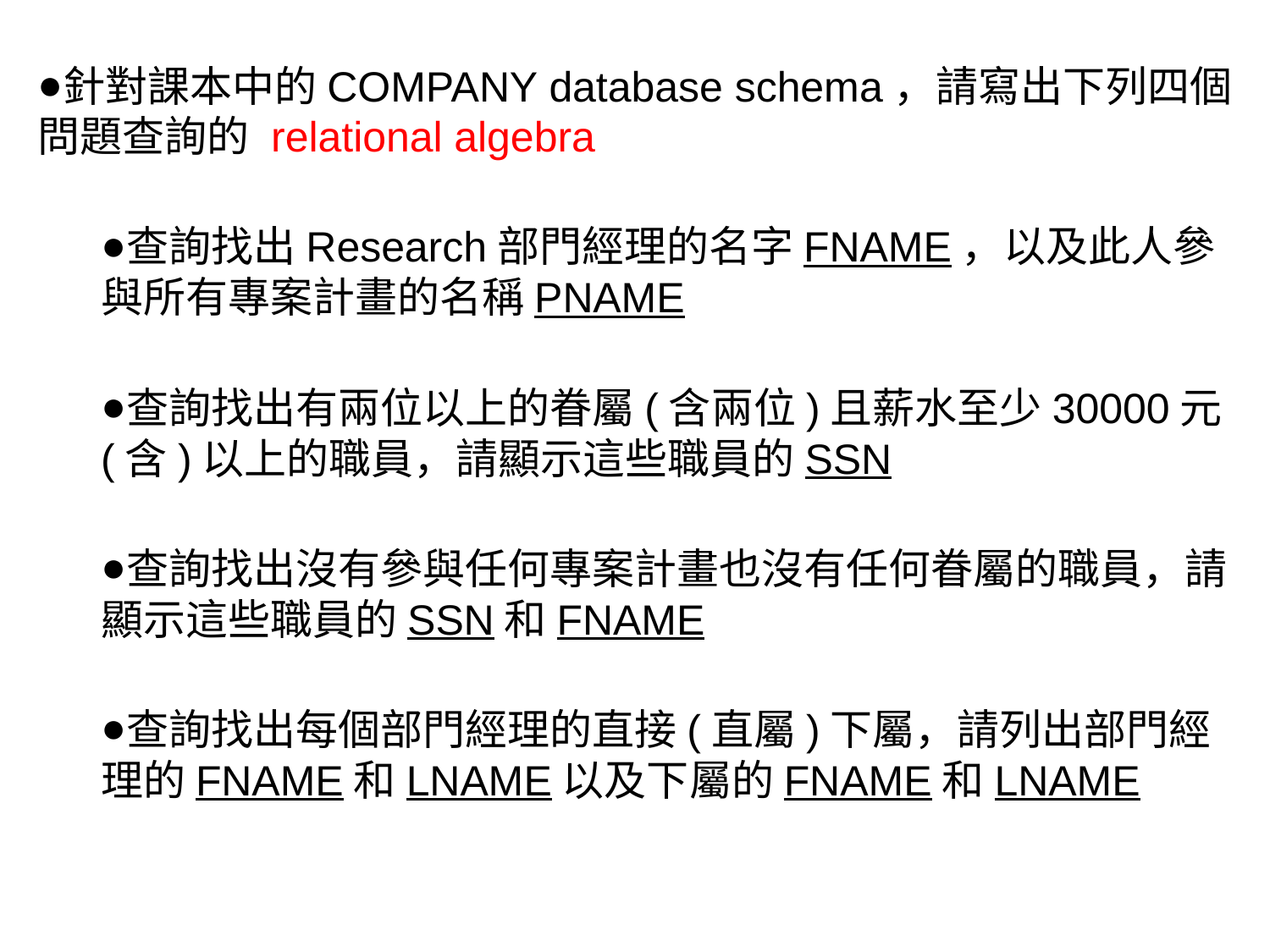

針對課本中的COMPANY database schema，請寫出下列四個問題查詢的 relational algebra

查詢找出Research部門經理的名字FNAME，以及此人參與所有專案計畫的名稱PNAME

查詢找出有兩位以上的眷屬(含兩位)且薪水至少30000元(含)以上的職員，請顯示這些職員的SSN

查詢找出沒有參與任何專案計畫也沒有任何眷屬的職員，請顯示這些職員的SSN和FNAME

查詢找出每個部門經理的直接(直屬)下屬，請列出部門經理的FNAME和LNAME以及下屬的FNAME和LNAME